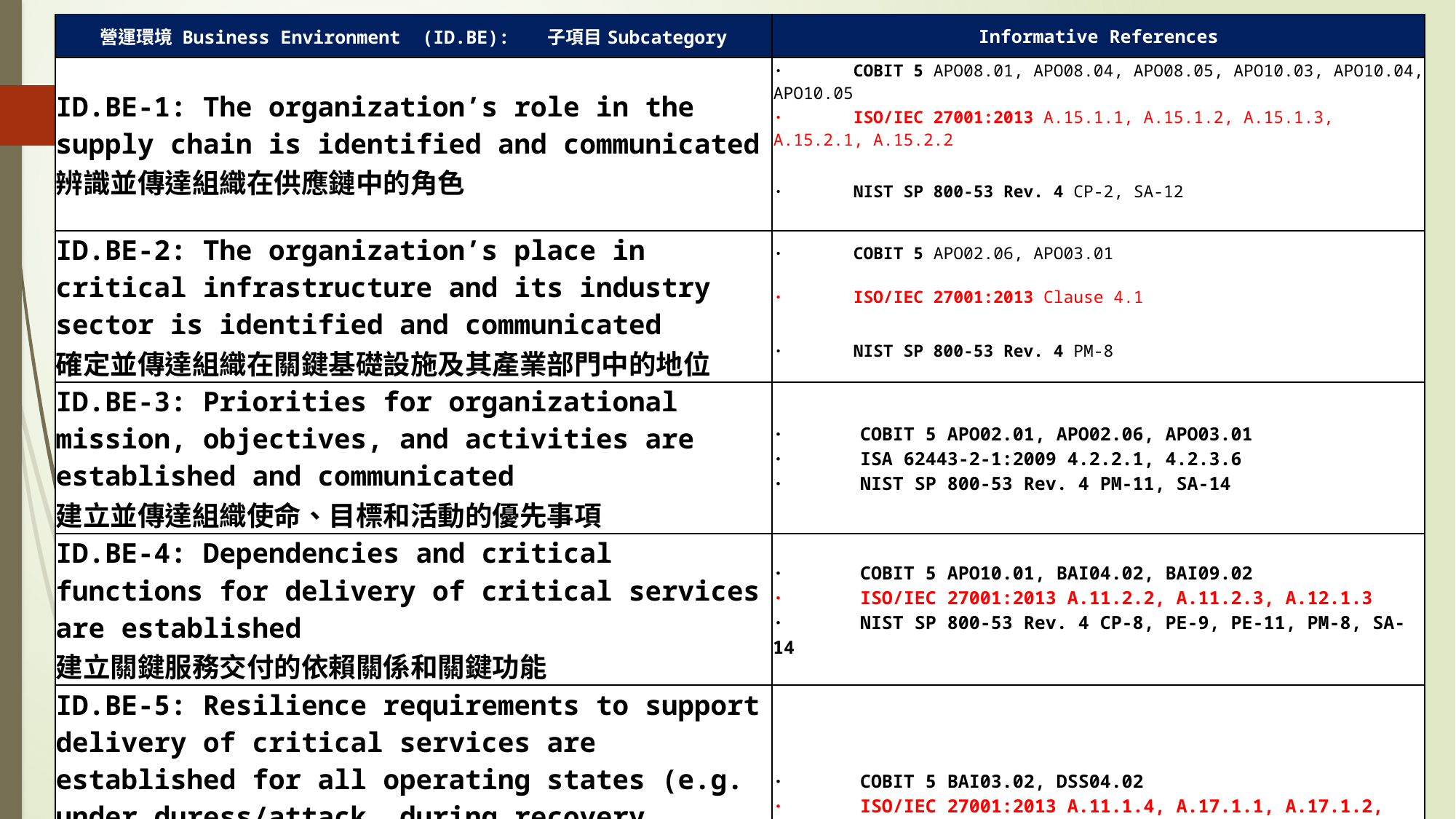

| 營運環境 Business Environment (ID.BE): 子項目Subcategory | Informative References |
| --- | --- |
| ID.BE-1: The organization’s role in the supply chain is identified and communicated 辨識並傳達組織在供應鏈中的角色 | ·       COBIT 5 APO08.01, APO08.04, APO08.05, APO10.03, APO10.04, APO10.05 |
|  | ·       ISO/IEC 27001:2013 A.15.1.1, A.15.1.2, A.15.1.3, A.15.2.1, A.15.2.2 |
|  | ·       NIST SP 800-53 Rev. 4 CP-2, SA-12 |
| ID.BE-2: The organization’s place in critical infrastructure and its industry sector is identified and communicated 確定並傳達組織在關鍵基礎設施及其產業部門中的地位 | ·       COBIT 5 APO02.06, APO03.01 |
|  | ·       ISO/IEC 27001:2013 Clause 4.1 |
|  | ·       NIST SP 800-53 Rev. 4 PM-8 |
| ID.BE-3: Priorities for organizational mission, objectives, and activities are established and communicated 建立並傳達組織使命、目標和活動的優先事項 | ·       COBIT 5 APO02.01, APO02.06, APO03.01 ·       ISA 62443-2-1:2009 4.2.2.1, 4.2.3.6 ·       NIST SP 800-53 Rev. 4 PM-11, SA-14 |
| ID.BE-4: Dependencies and critical functions for delivery of critical services are established 建立關鍵服務交付的依賴關係和關鍵功能 | ·       COBIT 5 APO10.01, BAI04.02, BAI09.02 ·       ISO/IEC 27001:2013 A.11.2.2, A.11.2.3, A.12.1.3 ·       NIST SP 800-53 Rev. 4 CP-8, PE-9, PE-11, PM-8, SA-14 |
| ID.BE-5: Resilience requirements to support delivery of critical services are established for all operating states (e.g. under duress/attack, during recovery, normal operations) 為所有運作狀態（例如，脅迫/攻擊、復原期間、正常運作）建立支援關鍵服務交付的彈性要求 | ·       COBIT 5 BAI03.02, DSS04.02 ·       ISO/IEC 27001:2013 A.11.1.4, A.17.1.1, A.17.1.2, A.17.2.1 ·       NIST SP 800-53 Rev. 4 CP-2, CP-11, SA-13, SA-14 |